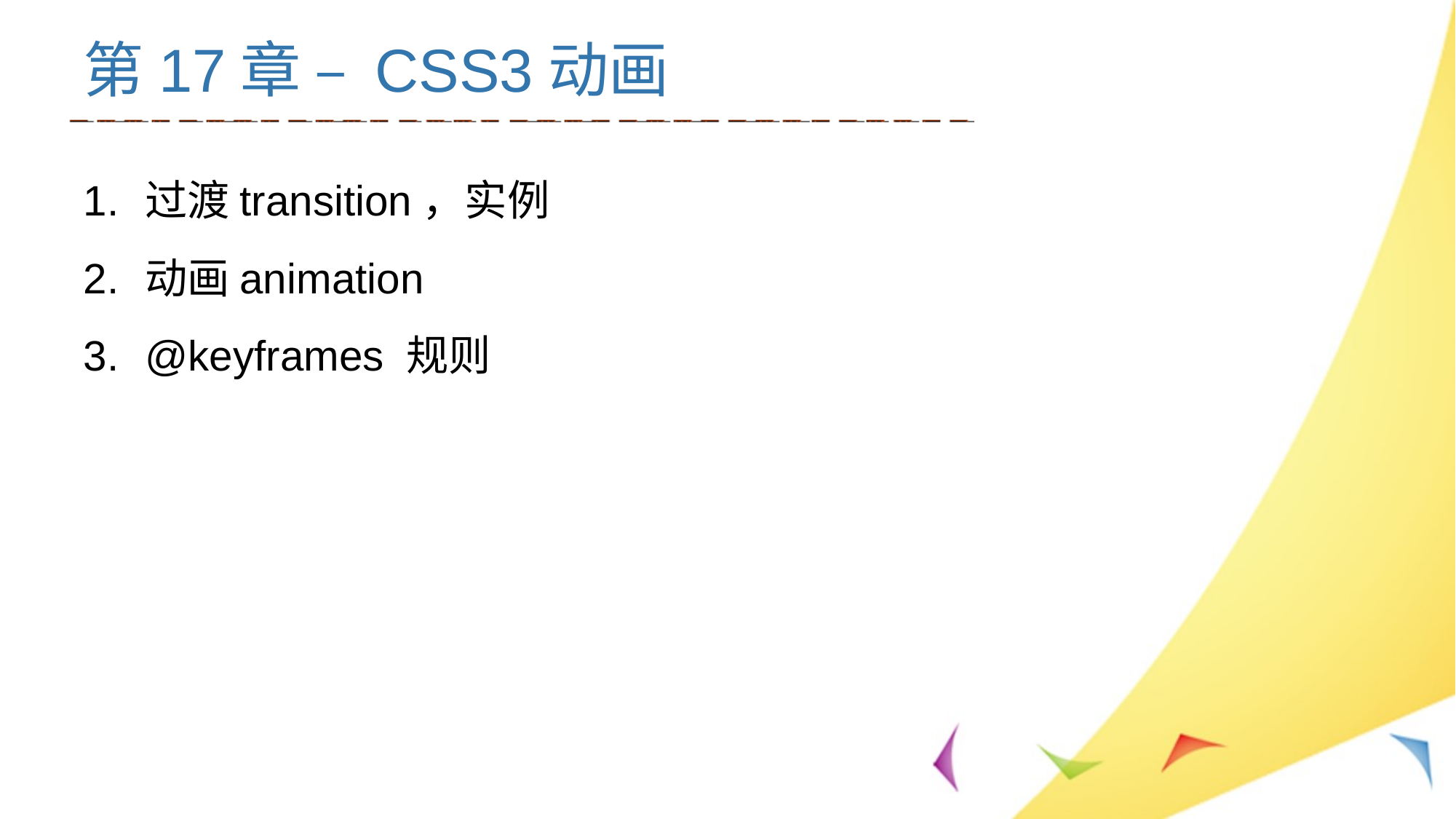

# 第17章 – CSS3动画
过渡transition，实例
动画animation
@keyframes 规则